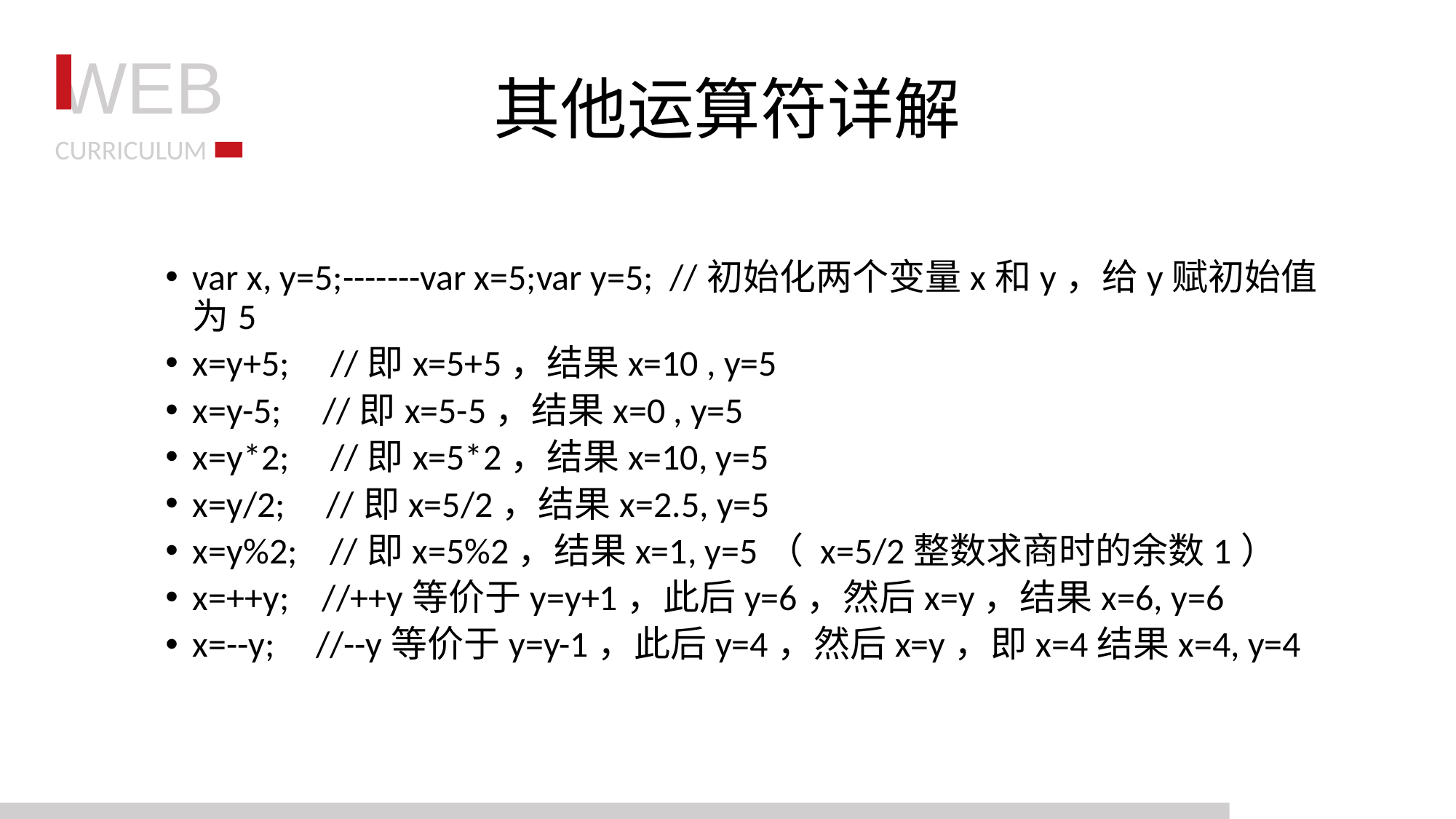

# 其他运算符详解

var x, y=5;-------var x=5;var y=5;  //初始化两个变量x和y，给y赋初始值为5
x=y+5;     //即x=5+5，结果x=10 , y=5
x=y-5;     //即x=5-5，结果x=0 , y=5
x=y*2;     //即x=5*2，结果x=10, y=5
x=y/2;     //即x=5/2，结果x=2.5, y=5
x=y%2;    //即x=5%2，结果x=1, y=5（ x=5/2整数求商时的余数1）
x=++y;    //++y等价于y=y+1，此后y=6，然后x=y，结果x=6, y=6
x=--y;     //--y等价于y=y-1，此后y=4，然后x=y，即x=4结果x=4, y=4